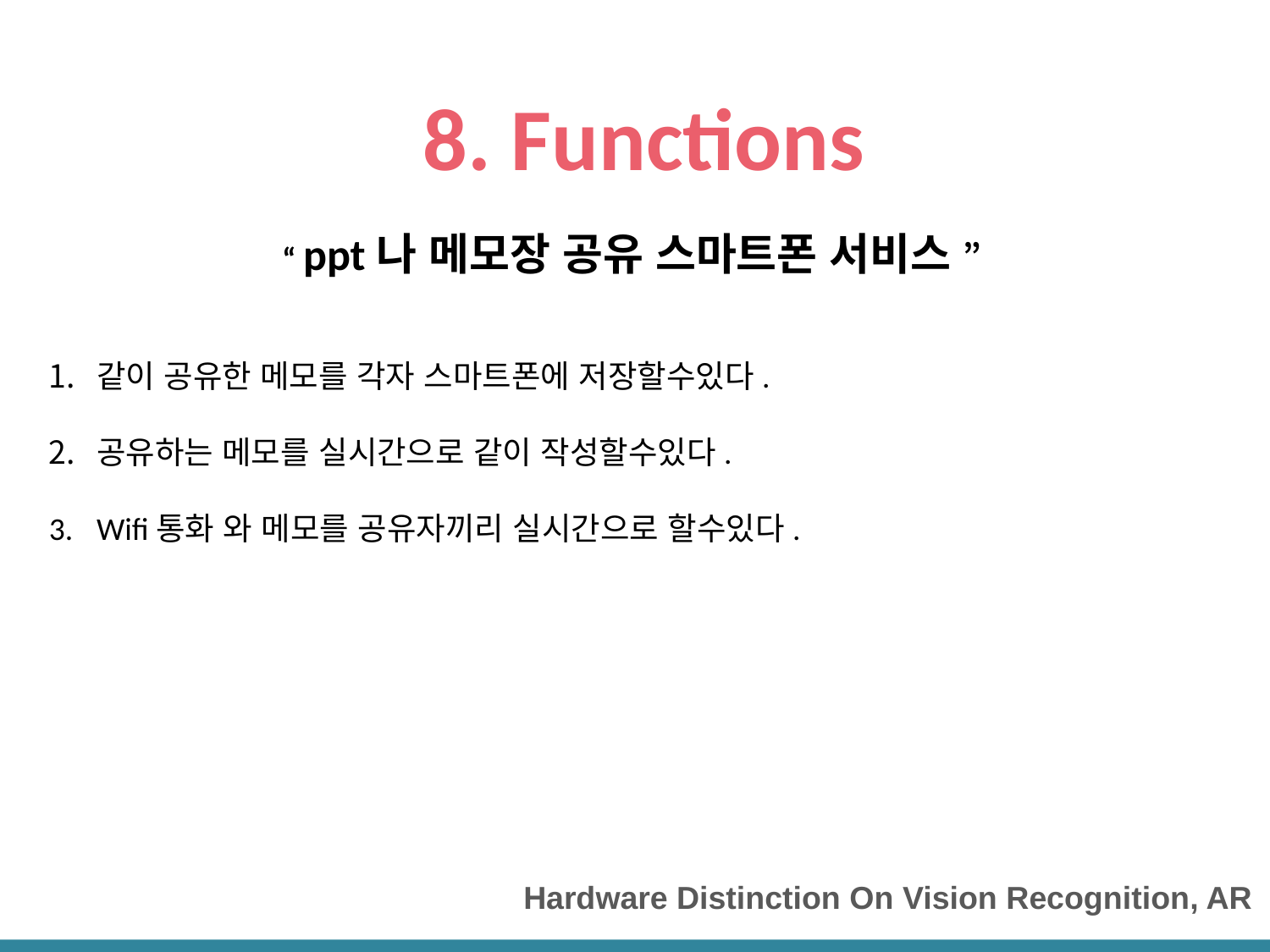

8. Functions
“ ppt나 메모장 공유 스마트폰 서비스 ”

같이 공유한 메모를 각자 스마트폰에 저장할수있다.

공유하는 메모를 실시간으로 같이 작성할수있다.

Wifi통화 와 메모를 공유자끼리 실시간으로 할수있다.
          Hardware Distinction On Vision Recognition, AR